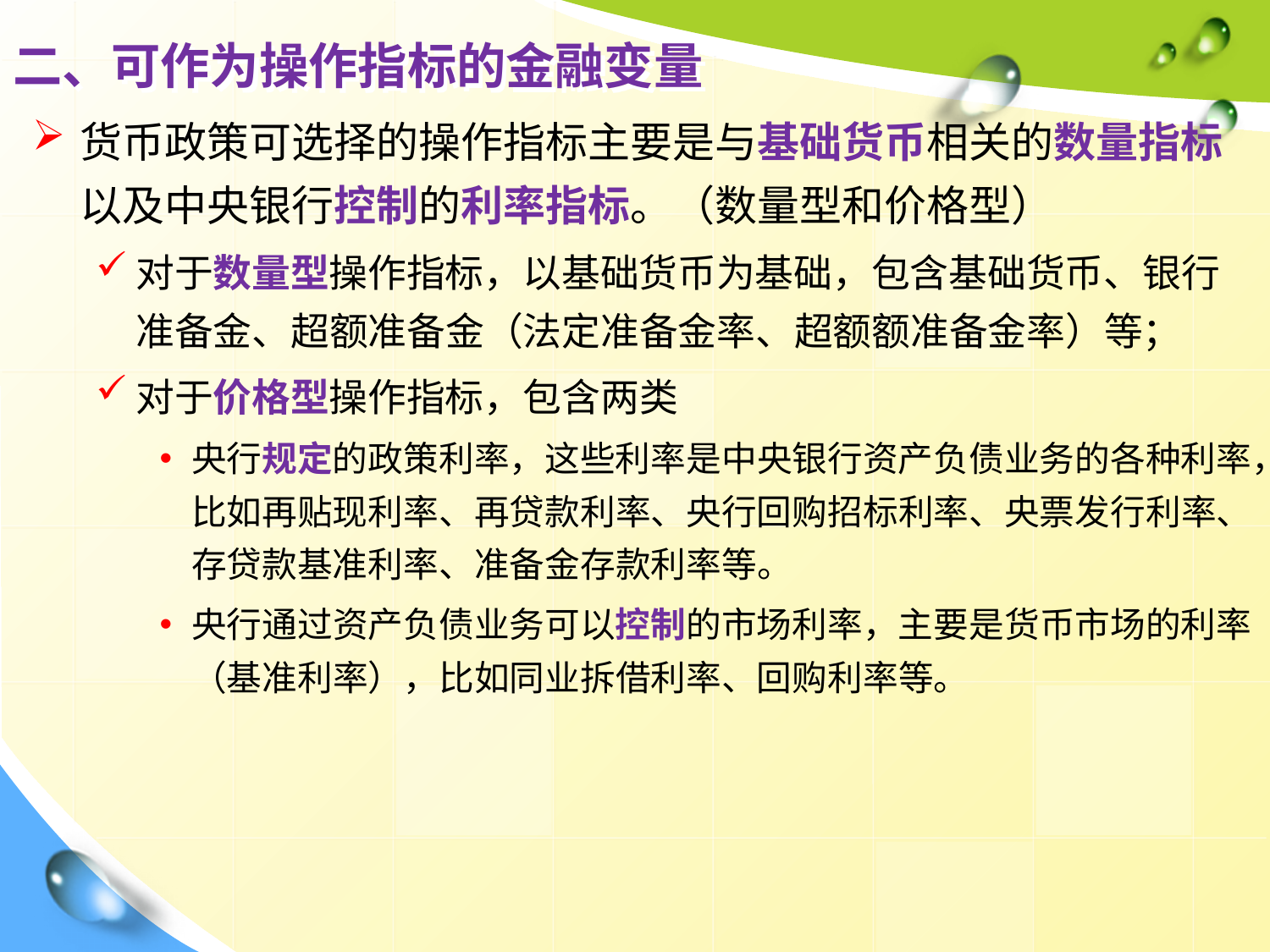

# 二、可作为操作指标的金融变量
货币政策可选择的操作指标主要是与基础货币相关的数量指标以及中央银行控制的利率指标。（数量型和价格型）
对于数量型操作指标，以基础货币为基础，包含基础货币、银行准备金、超额准备金（法定准备金率、超额额准备金率）等；
对于价格型操作指标，包含两类
央行规定的政策利率，这些利率是中央银行资产负债业务的各种利率，比如再贴现利率、再贷款利率、央行回购招标利率、央票发行利率、存贷款基准利率、准备金存款利率等。
央行通过资产负债业务可以控制的市场利率，主要是货币市场的利率（基准利率），比如同业拆借利率、回购利率等。